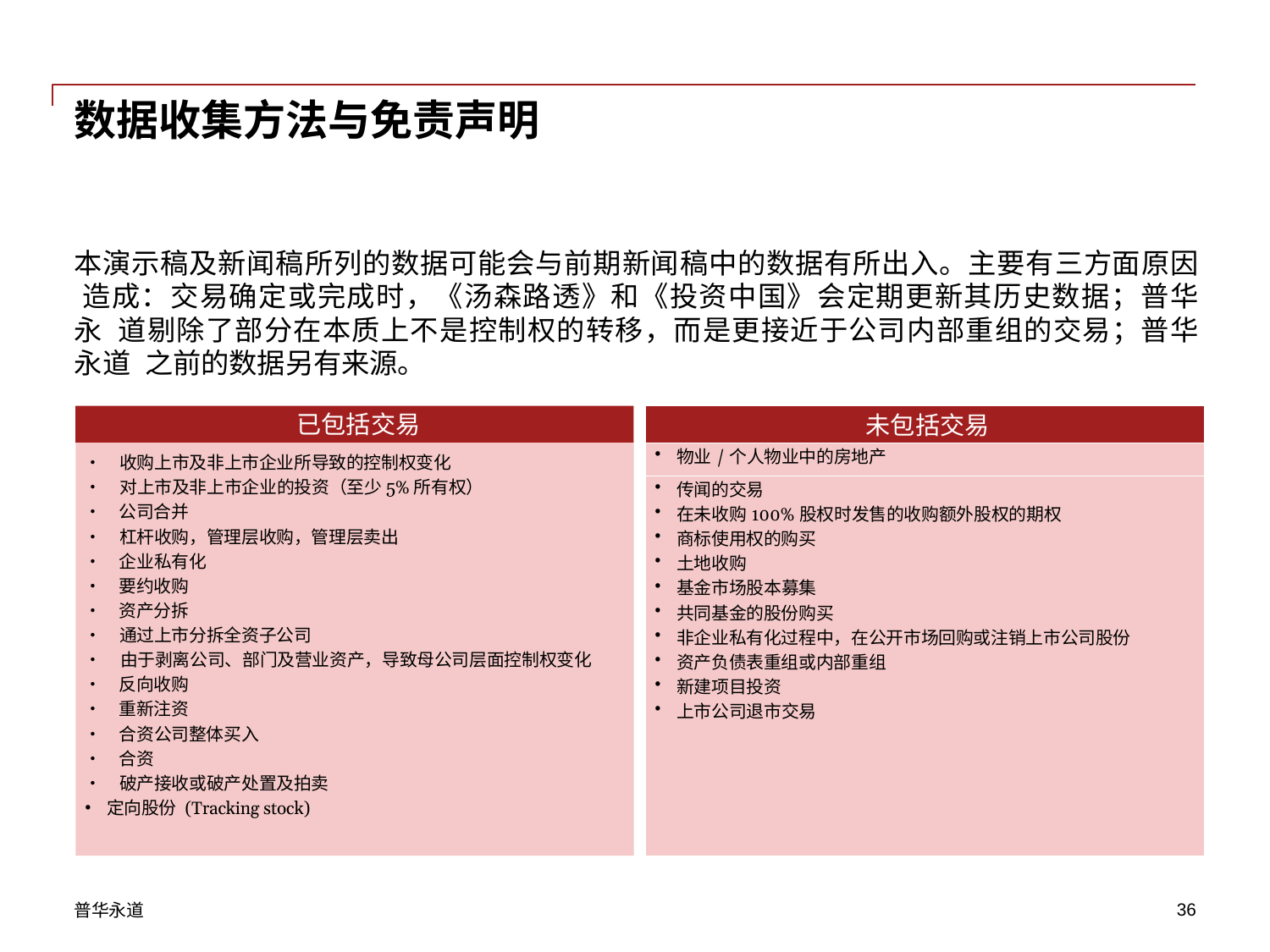

# 数据收集方法与免责声明
本演示稿及新闻稿所列的数据可能会与前期新闻稿中的数据有所出入。主要有三方面原因  造成：交易确定或完成时，《汤森路透》和《投资中国》会定期更新其历史数据；普华永  道剔除了部分在本质上不是控制权的转移，而是更接近于公司内部重组的交易；普华永道  之前的数据另有来源。

已包括交易
•   收购上市及非上市企业所导致的控制权变化
•   对上市及非上市企业的投资（至少5%所有权）
•   公司合并
•   杠杆收购，管理层收购，管理层卖出
•   企业私有化
•   要约收购
•   资产分拆
•   通过上市分拆全资子公司
•   由于剥离公司、部门及营业资产，导致母公司层面控制权变化
•   反向收购
•   重新注资
•   合资公司整体买入
•   合资
•   破产接收或破产处置及拍卖
定向股份 (Tracking stock)

| 未包括交易 |  |
| --- | --- |
| • | 物业/个人物业中的房地产 |
| • | 传闻的交易 |
| • | 在未收购100%股权时发售的收购额外股权的期权 |
| • | 商标使用权的购买 |
| • | 土地收购 |
| • | 基金市场股本募集 |
| • | 共同基金的股份购买 |
| • | 非企业私有化过程中，在公开市场回购或注销上市公司股份 |
| • | 资产负债表重组或内部重组 |
| • | 新建项目投资 |
| • | 上市公司退市交易 |

普华永道
36